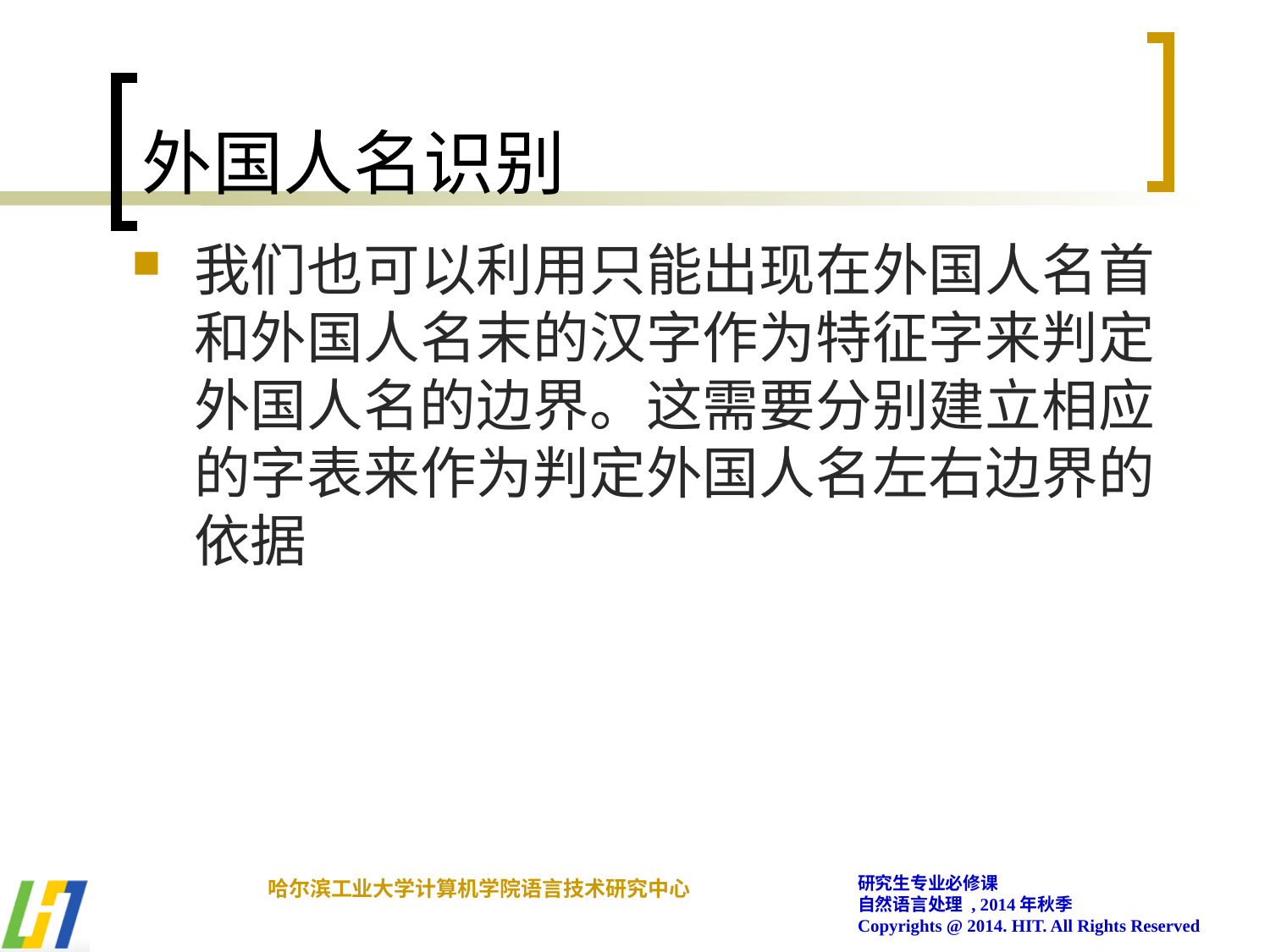

# 外国人名识别
我们也可以利用只能出现在外国人名首和外国人名末的汉字作为特征字来判定外国人名的边界。这需要分别建立相应的字表来作为判定外国人名左右边界的依据
研究生专业必修课
自然语言处理 , 2014年秋季
Copyrights @ 2014. HIT. All Rights Reserved
哈尔滨工业大学计算机学院语言技术研究中心